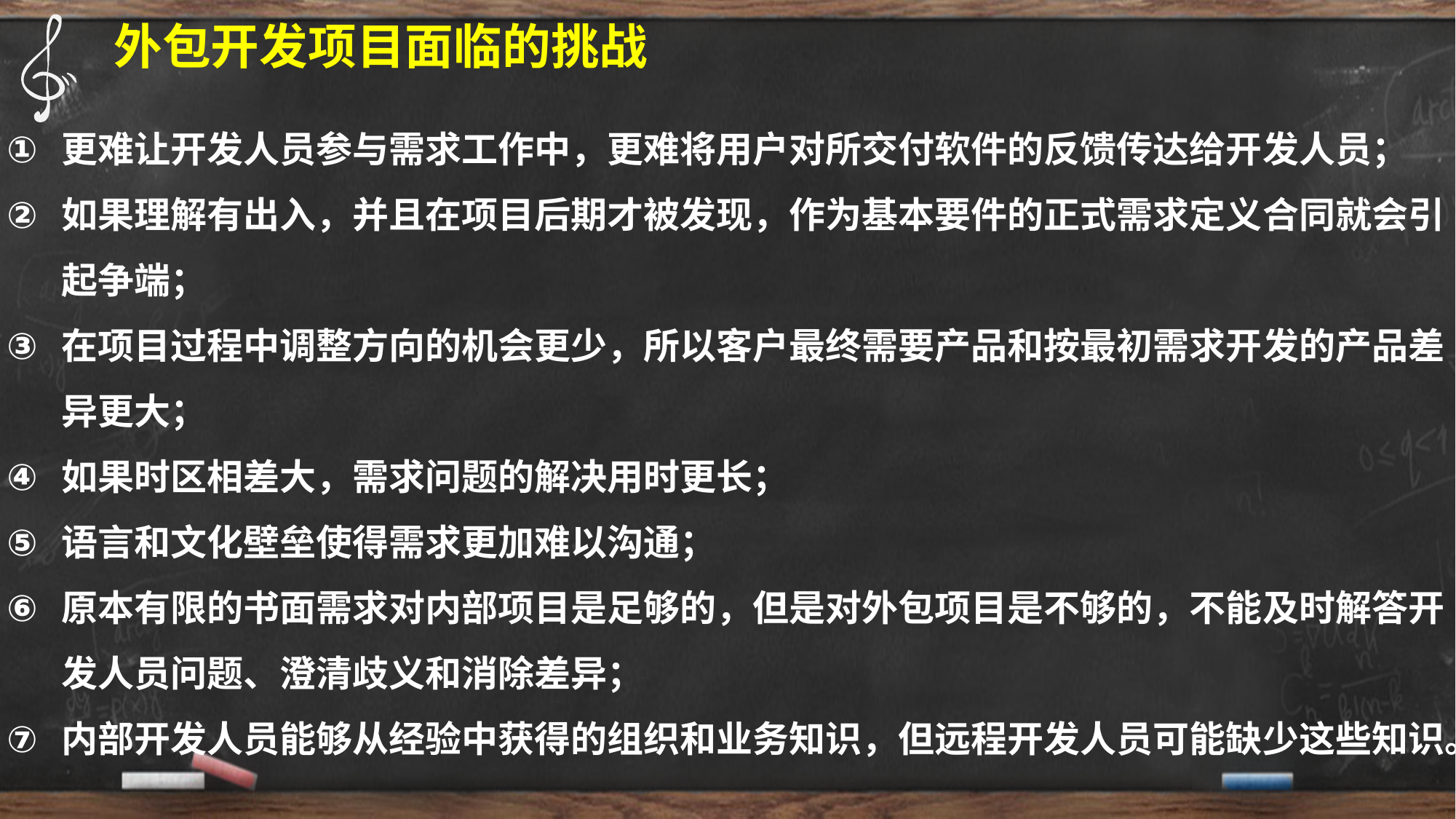

外包开发项目面临的挑战
更难让开发人员参与需求工作中，更难将用户对所交付软件的反馈传达给开发人员；
如果理解有出入，并且在项目后期才被发现，作为基本要件的正式需求定义合同就会引起争端；
在项目过程中调整方向的机会更少，所以客户最终需要产品和按最初需求开发的产品差异更大；
如果时区相差大，需求问题的解决用时更长；
语言和文化壁垒使得需求更加难以沟通；
原本有限的书面需求对内部项目是足够的，但是对外包项目是不够的，不能及时解答开发人员问题、澄清歧义和消除差异；
内部开发人员能够从经验中获得的组织和业务知识，但远程开发人员可能缺少这些知识。